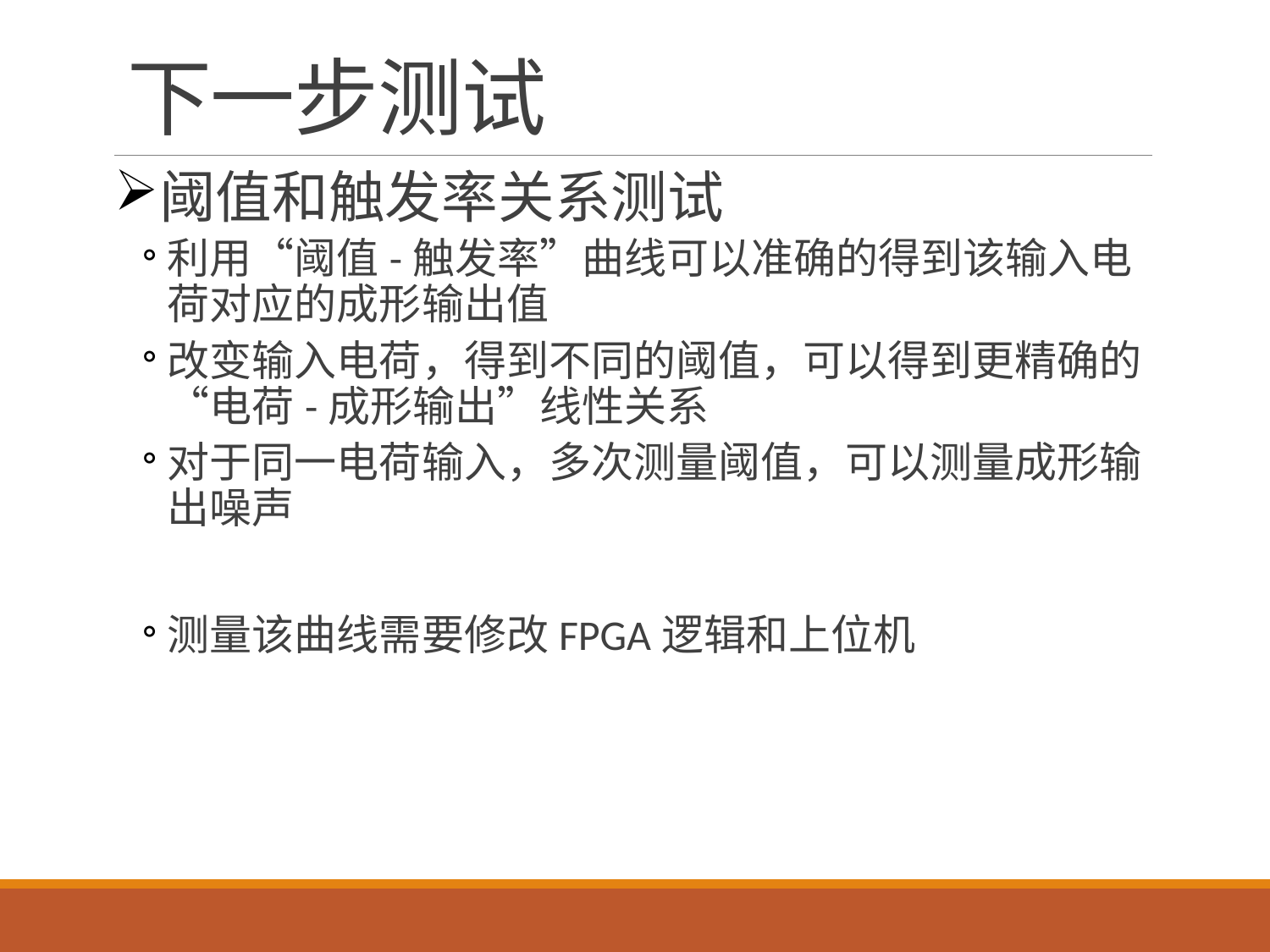

# 下一步测试
阈值和触发率关系测试
利用“阈值-触发率”曲线可以准确的得到该输入电荷对应的成形输出值
改变输入电荷，得到不同的阈值，可以得到更精确的“电荷-成形输出”线性关系
对于同一电荷输入，多次测量阈值，可以测量成形输出噪声

测量该曲线需要修改FPGA逻辑和上位机